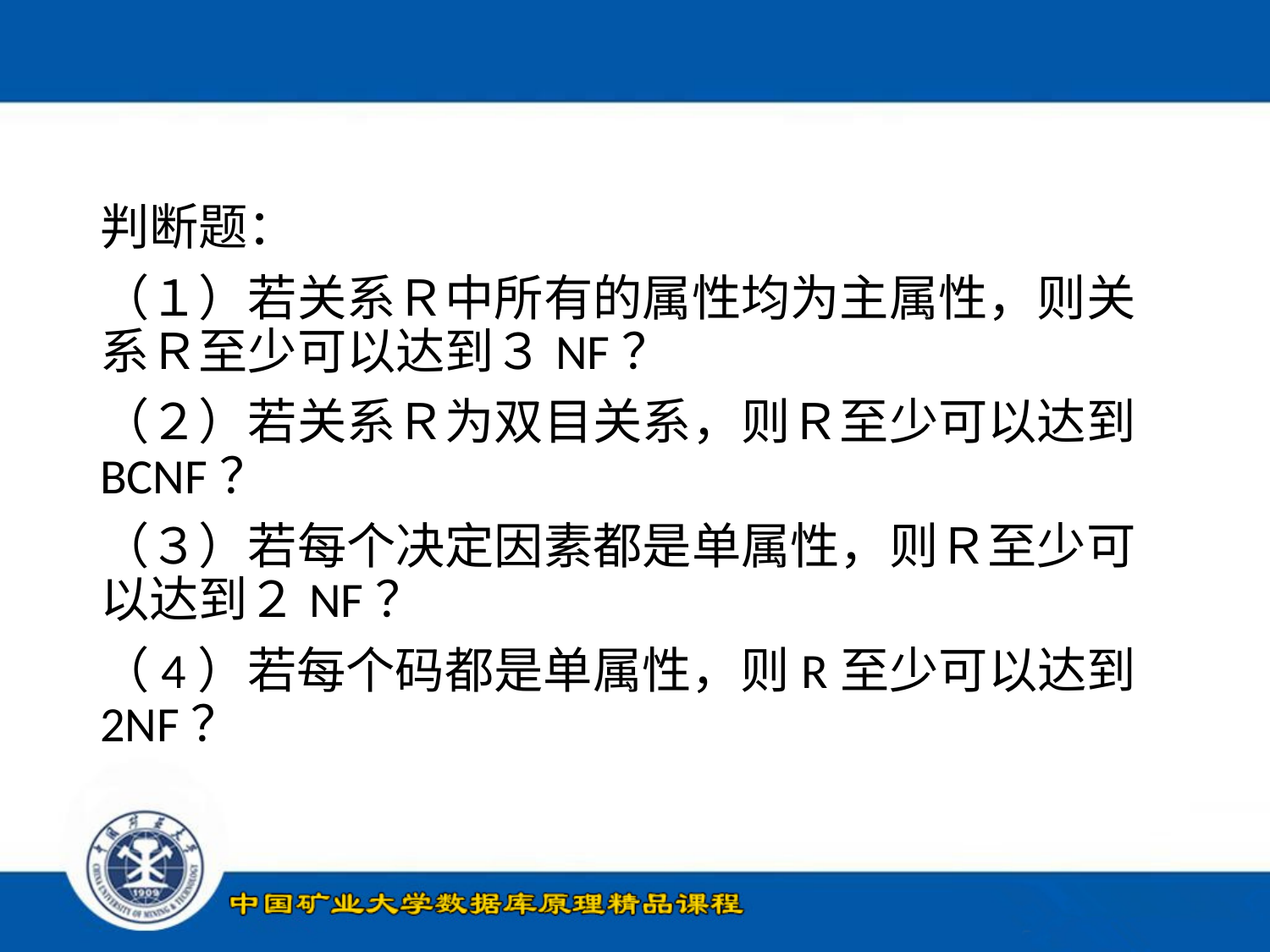

#
判断题：
（１）若关系Ｒ中所有的属性均为主属性，则关系Ｒ至少可以达到３NF？
（２）若关系Ｒ为双目关系，则Ｒ至少可以达到BCNF？
（３）若每个决定因素都是单属性，则Ｒ至少可以达到２NF？
（4）若每个码都是单属性，则R至少可以达到2NF？